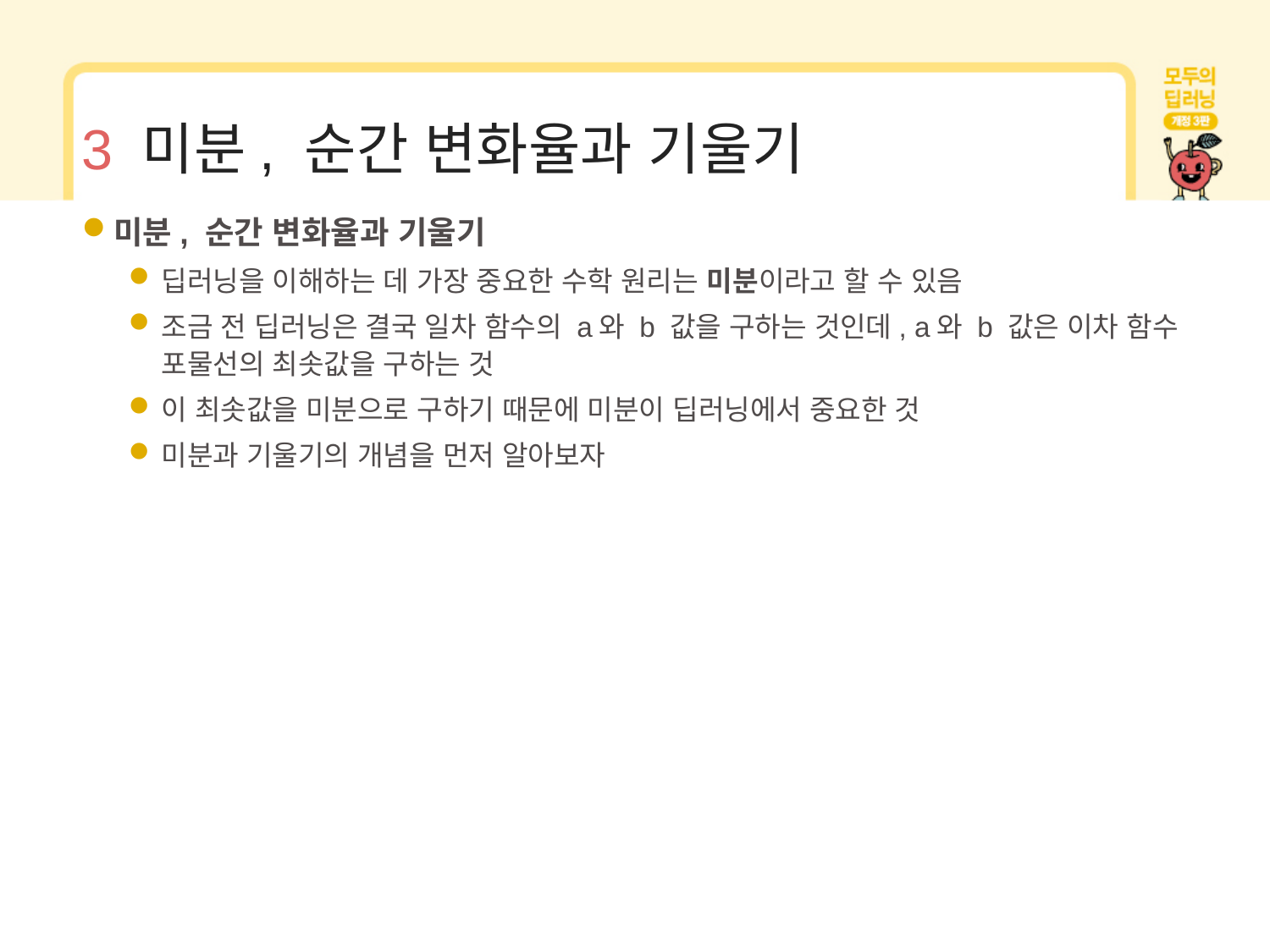

# 3 미분, 순간 변화율과 기울기
미분, 순간 변화율과 기울기
딥러닝을 이해하는 데 가장 중요한 수학 원리는 미분이라고 할 수 있음
조금 전 딥러닝은 결국 일차 함수의 a와 b 값을 구하는 것인데, a와 b 값은 이차 함수 포물선의 최솟값을 구하는 것
이 최솟값을 미분으로 구하기 때문에 미분이 딥러닝에서 중요한 것
미분과 기울기의 개념을 먼저 알아보자